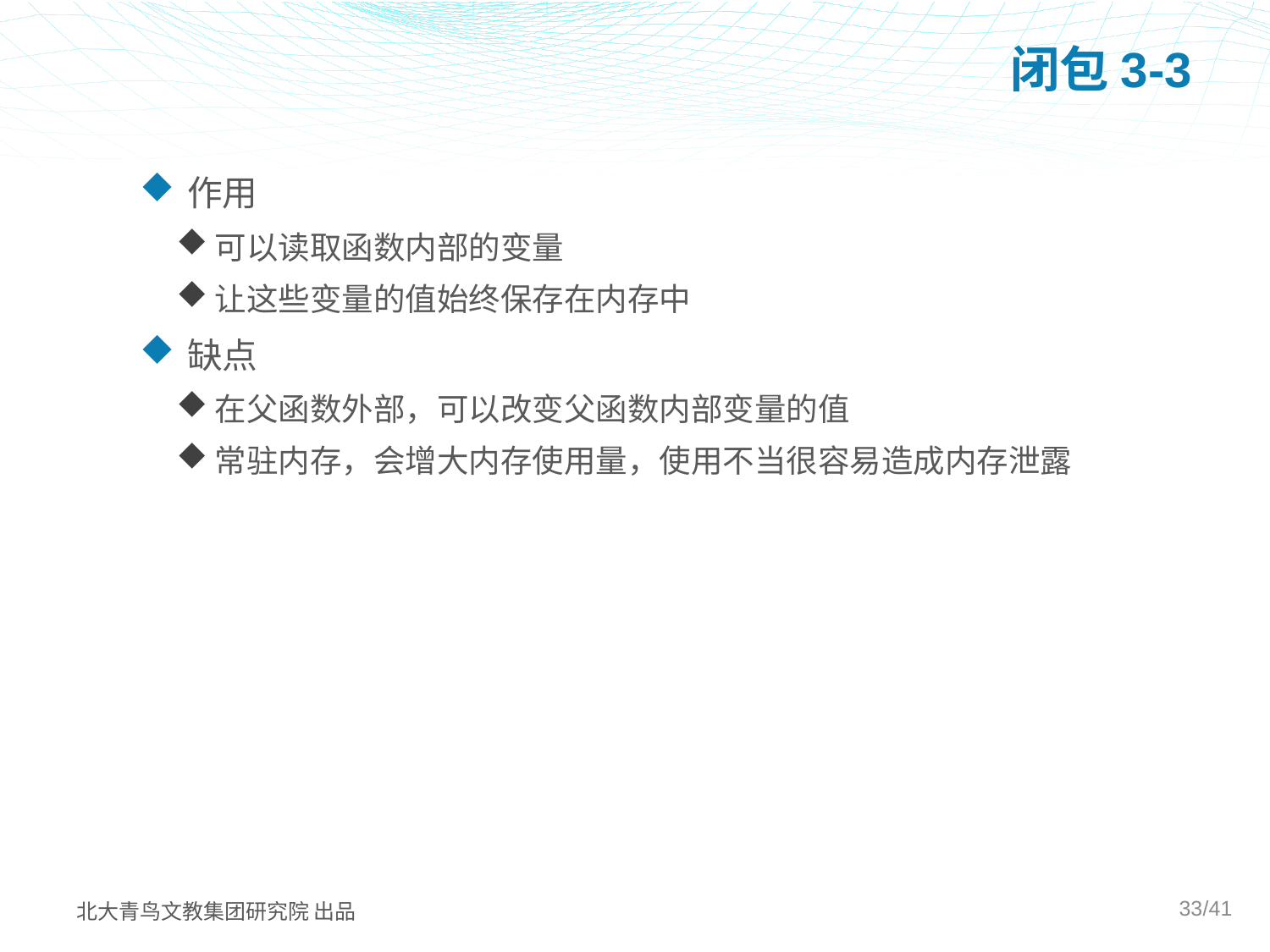

# 闭包3-3
作用
可以读取函数内部的变量
让这些变量的值始终保存在内存中
缺点
在父函数外部，可以改变父函数内部变量的值
常驻内存，会增大内存使用量，使用不当很容易造成内存泄露
33/41